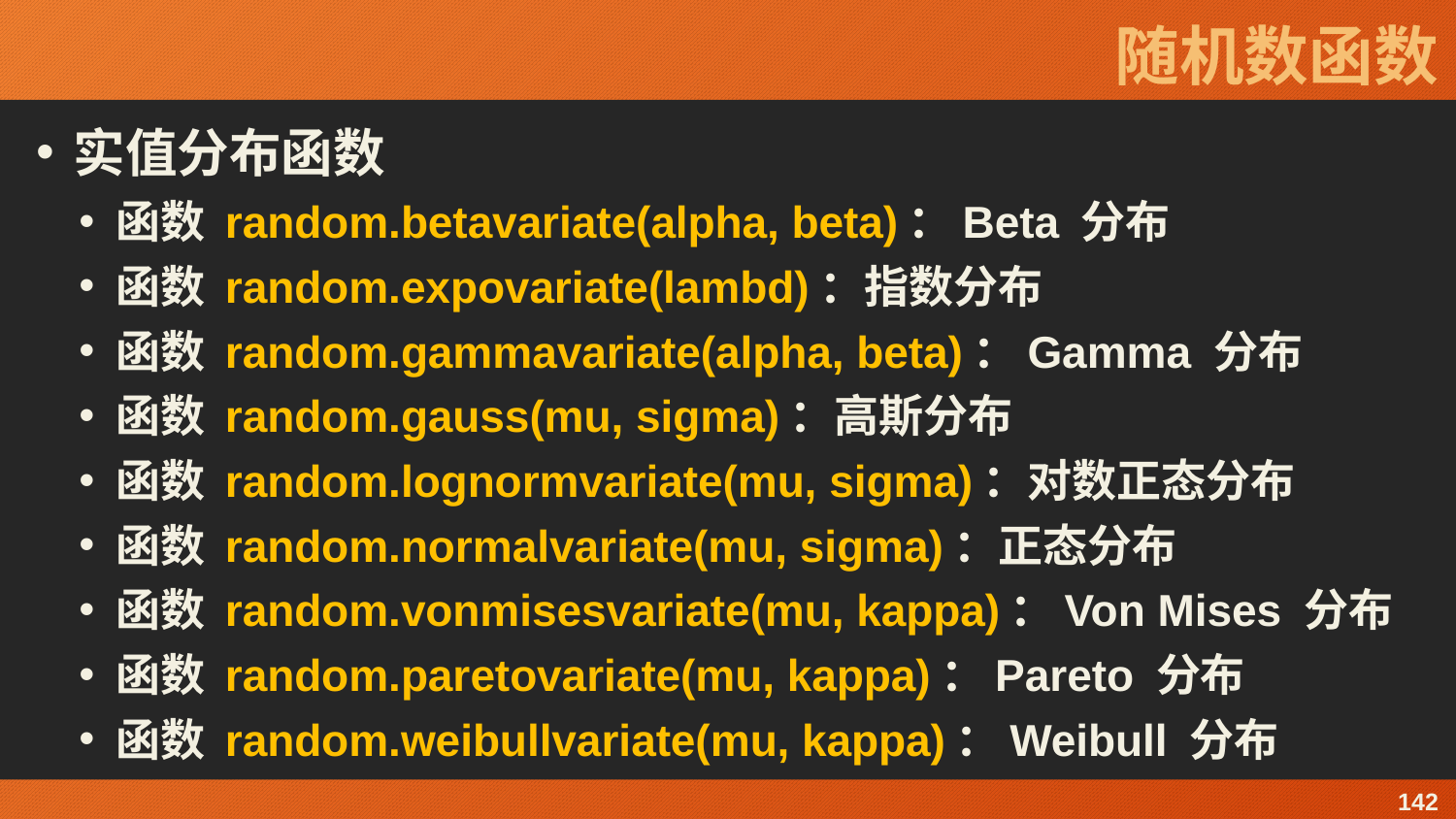

# 随机数函数
实值分布函数
函数 random.betavariate(alpha, beta)：Beta 分布
函数 random.expovariate(lambd)：指数分布
函数 random.gammavariate(alpha, beta)：Gamma 分布
函数 random.gauss(mu, sigma)：高斯分布
函数 random.lognormvariate(mu, sigma)：对数正态分布
函数 random.normalvariate(mu, sigma)：正态分布
函数 random.vonmisesvariate(mu, kappa)：Von Mises 分布
函数 random.paretovariate(mu, kappa)：Pareto 分布
函数 random.weibullvariate(mu, kappa)：Weibull 分布
142